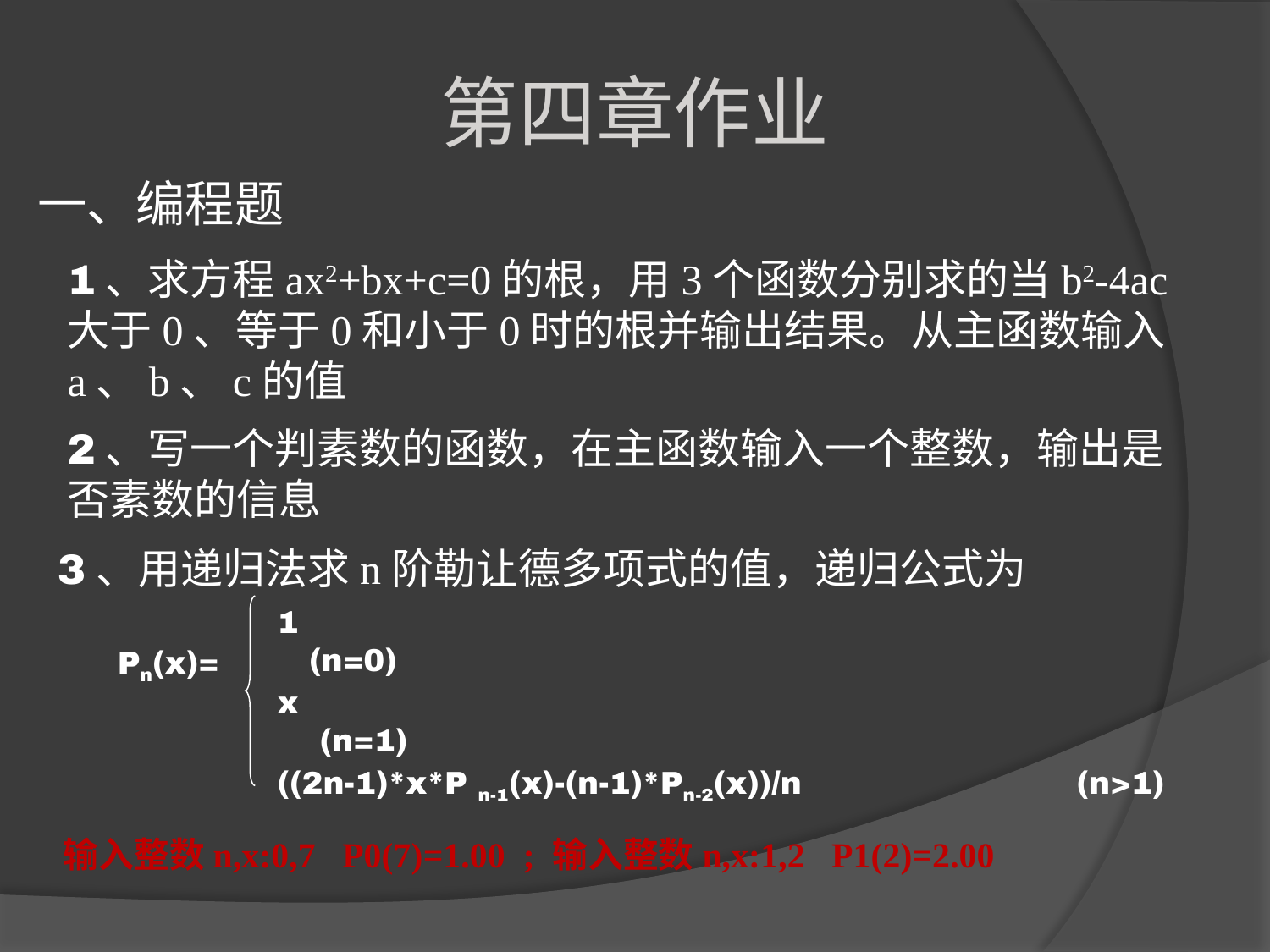

第四章作业
一、编程题
1、求方程ax2+bx+c=0的根，用3个函数分别求的当b2-4ac大于0、等于0和小于0时的根并输出结果。从主函数输入a、b、c的值
2、写一个判素数的函数，在主函数输入一个整数，输出是否素数的信息

3、用递归法求n阶勒让德多项式的值，递归公式为

1                                                                             (n=0)
Pn(x)=
x                                                                              (n=1)
((2n-1)*x*P n-1(x)-(n-1)*Pn-2(x))/n                          (n>1)
输入整数n,x:0,7   P0(7)=1.00  ; 输入整数n,x:1,2   P1(2)=2.00